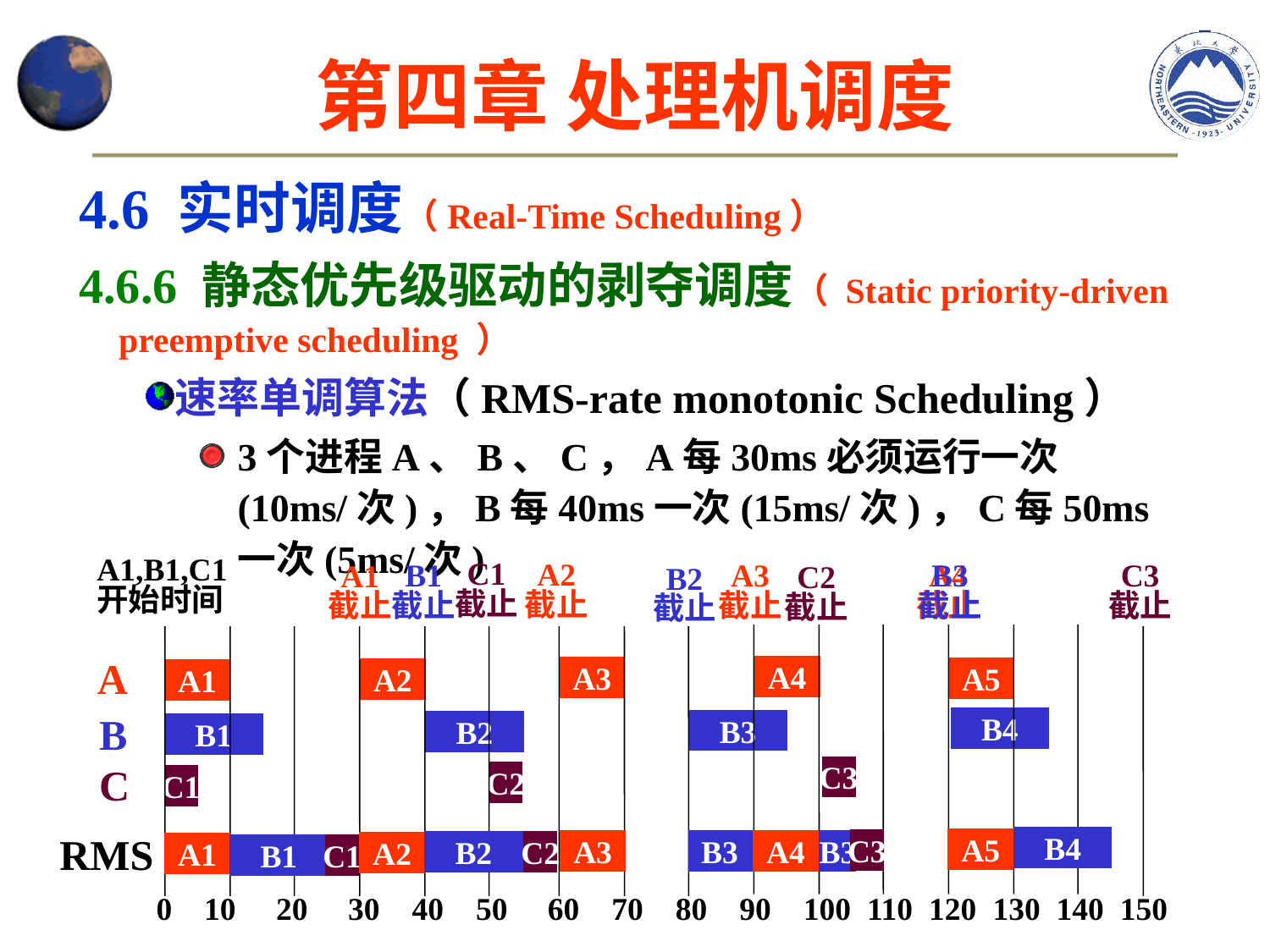

# 第四章 处理机调度
4.6 实时调度（Real-Time Scheduling）
4.6.6 静态优先级驱动的剥夺调度（ Static priority-driven preemptive scheduling ）
速率单调算法（RMS-rate monotonic Scheduling）
3个进程A、B、C，A每30ms必须运行一次(10ms/次)，B每40ms一次(15ms/次)，C每50ms一次(5ms/次)
A1,B1,C1
开始时间
C1
截止
C3
截止
C2
截止
A2
截止
A3
截止
A4
截止
A1
截止
B1
截止
B3
截止
B2
截止

0    10     20     30    40    50     60    70    80    90    100  110  120  130  140  150
A
A4
A3
A5
A2
A1
B
B4
B3
B2
B1
C
C3
C2
C1
RMS
B4
A5
C3
A3
B3
A4
B3
B2
C2
A2
A1
B1
C1